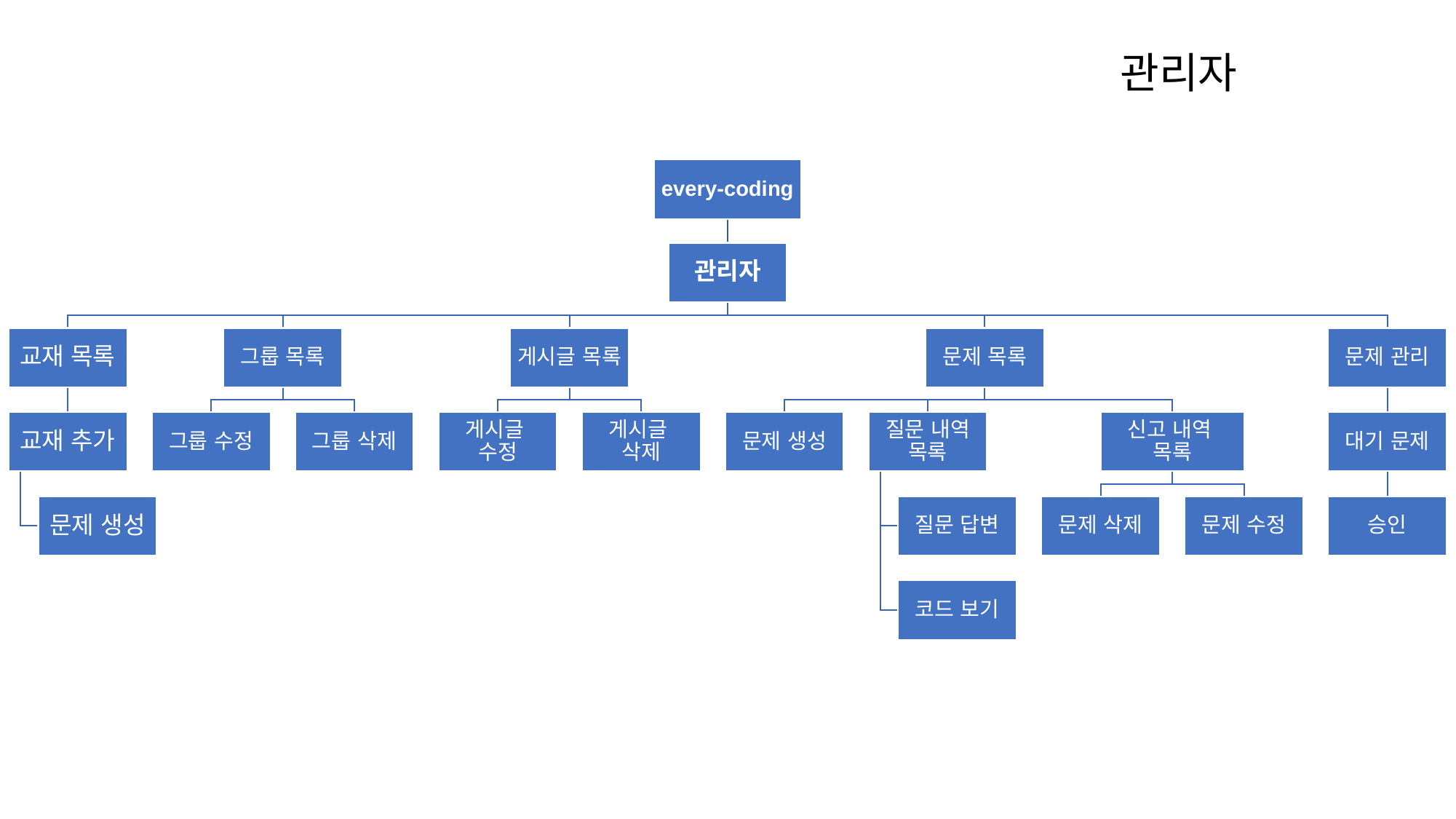

관리자

every-coding

관리자

교재 목록

그룹 목록

게시글 목록

문제 목록

문제 관리

교재 추가

그룹 수정

그룹 삭제

게시글
수정

게시글
삭제

문제 생성

질문 내역 목록

신고 내역
목록

대기 문제

문제 생성

질문 답변

문제 삭제

문제 수정

승인

코드 보기